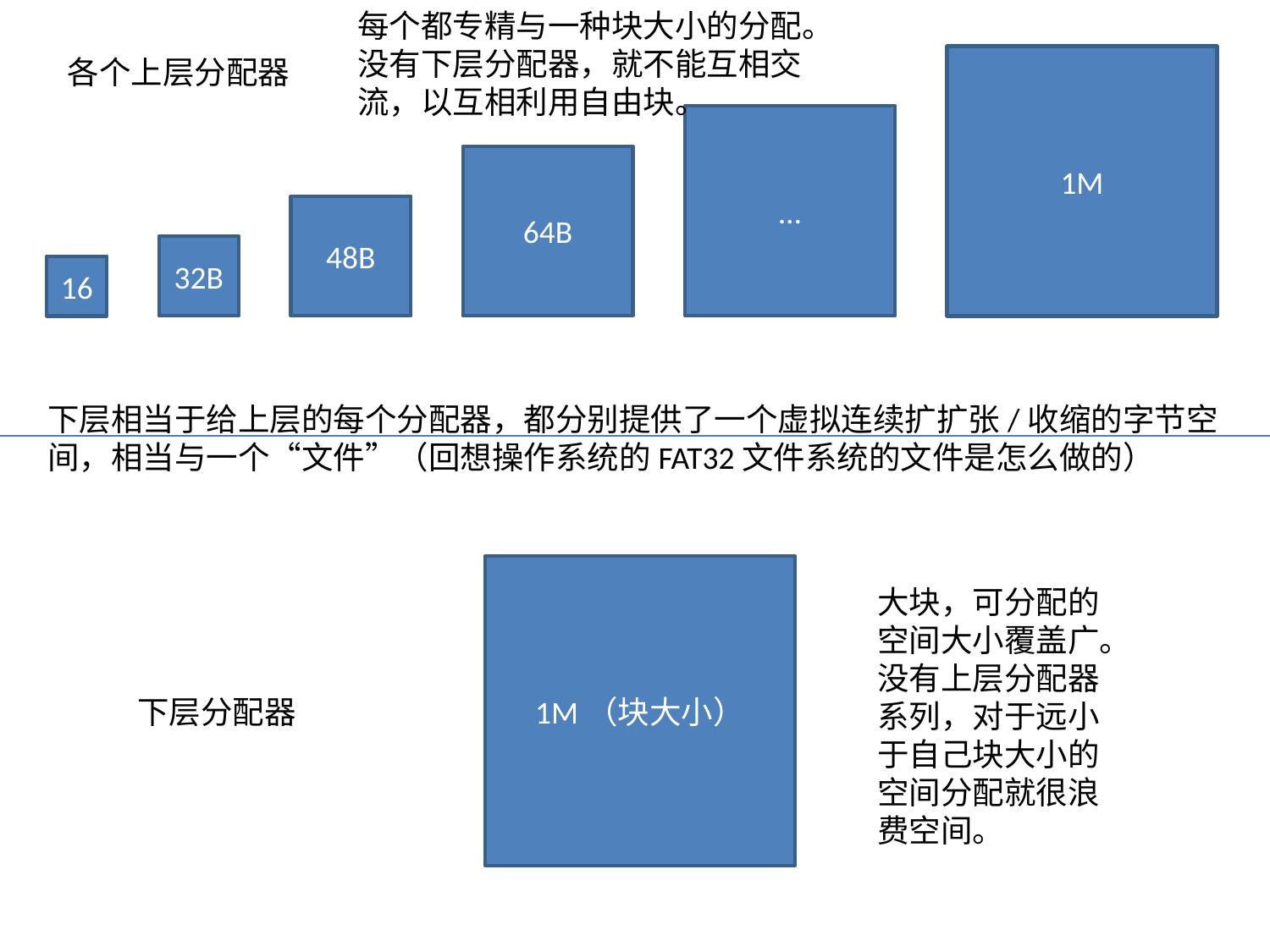

每个都专精与一种块大小的分配。没有下层分配器，就不能互相交流，以互相利用自由块。
各个上层分配器
1M
…
64B
48B
32B
16
下层相当于给上层的每个分配器，都分别提供了一个虚拟连续扩扩张/收缩的字节空间，相当与一个“文件”（回想操作系统的FAT32文件系统的文件是怎么做的）
1M（块大小）
大块，可分配的空间大小覆盖广。没有上层分配器系列，对于远小于自己块大小的空间分配就很浪费空间。
下层分配器